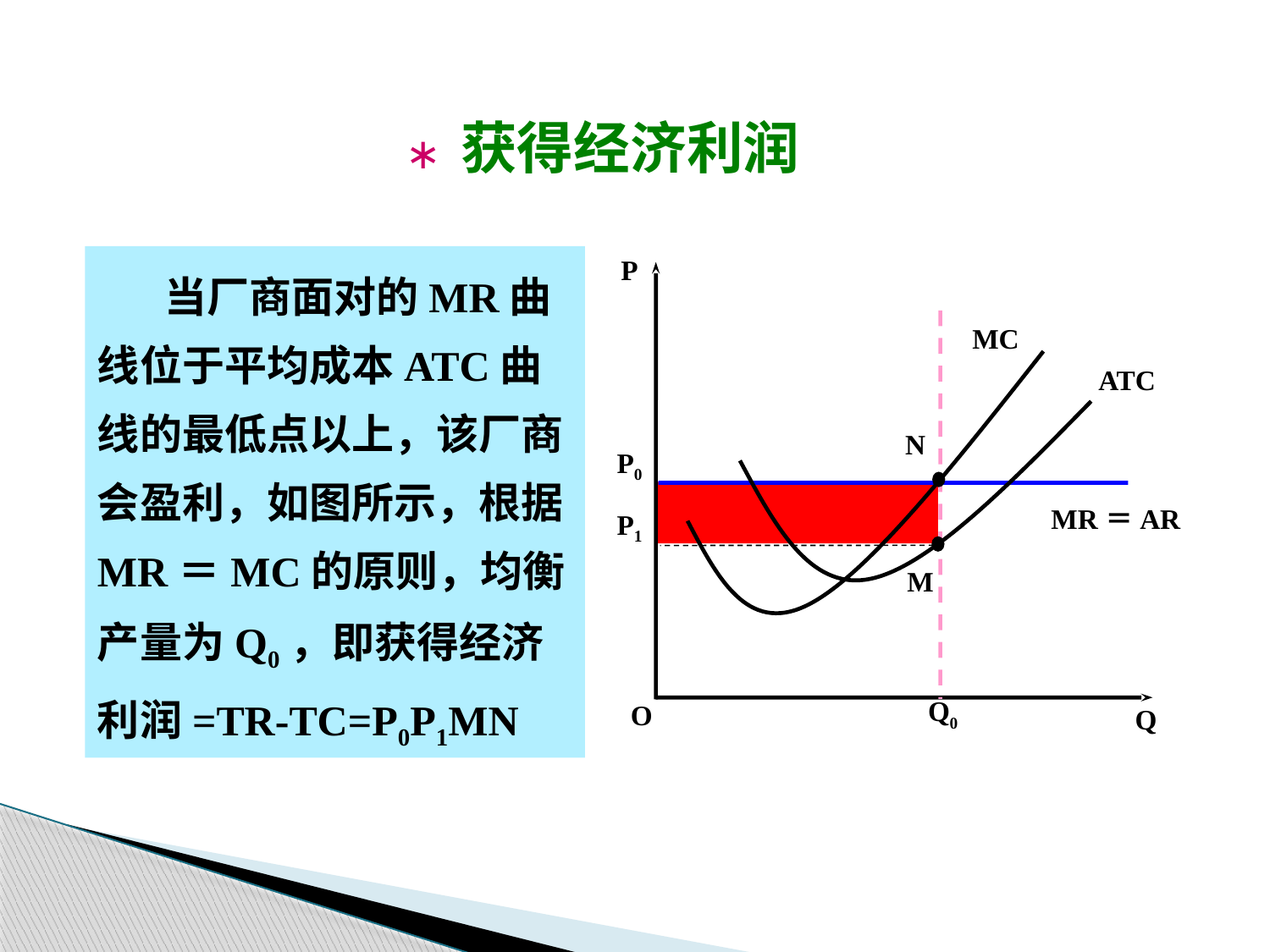

∗ 获得经济利润
      当厂商面对的MR曲线位于平均成本ATC曲线的最低点以上，该厂商会盈利，如图所示，根据MR＝MC的原则，均衡产量为Q0，即获得经济利润=TR-TC=P0P1MN
P

MC

ATC

N
P0

MR＝AR
P1

M
Q0
O
Q